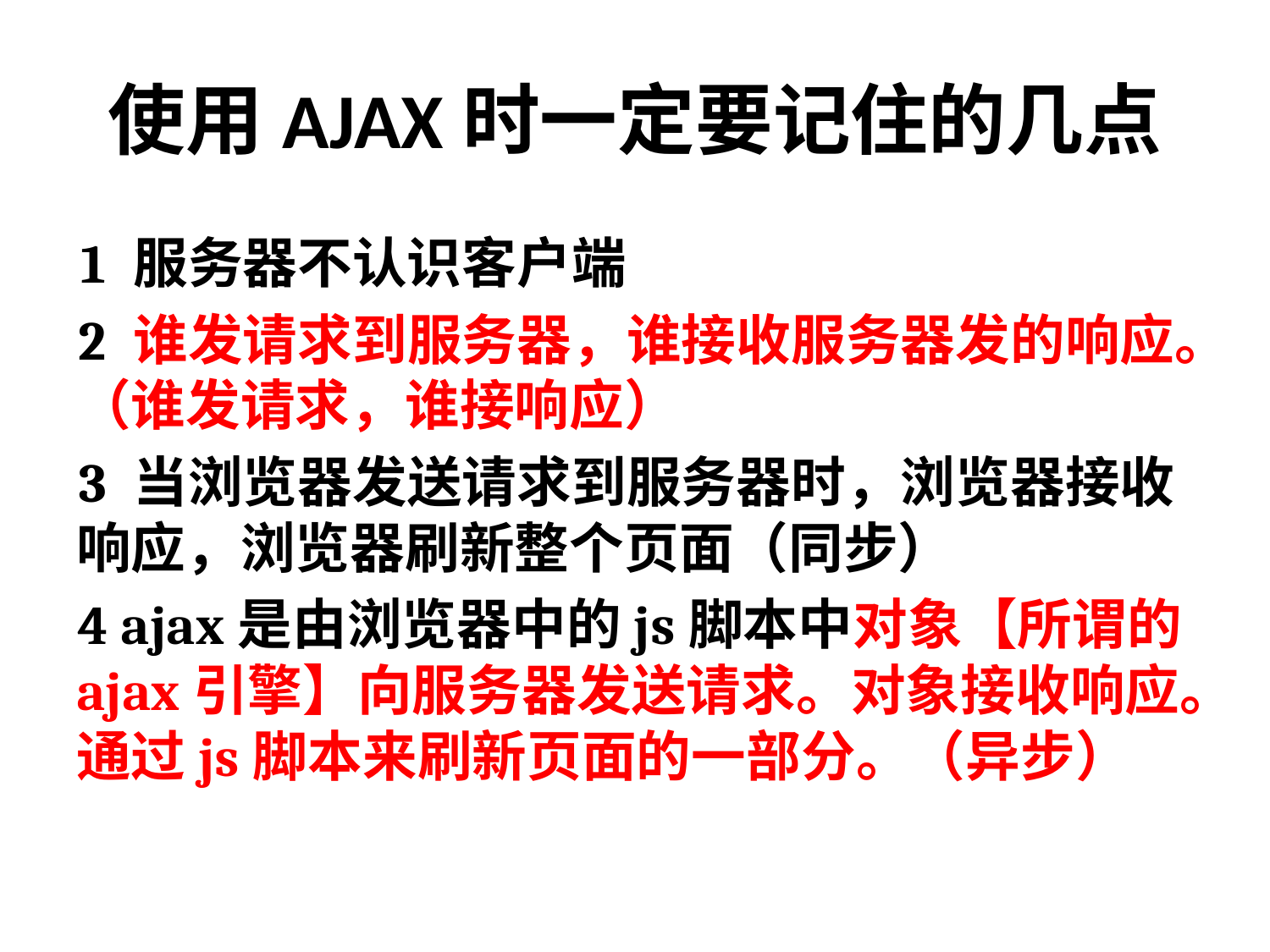

# 使用AJAX时一定要记住的几点
1 服务器不认识客户端
2 谁发请求到服务器，谁接收服务器发的响应。（谁发请求，谁接响应）
3 当浏览器发送请求到服务器时，浏览器接收响应，浏览器刷新整个页面（同步）
4 ajax是由浏览器中的js脚本中对象【所谓的ajax引擎】向服务器发送请求。对象接收响应。通过js脚本来刷新页面的一部分。（异步）